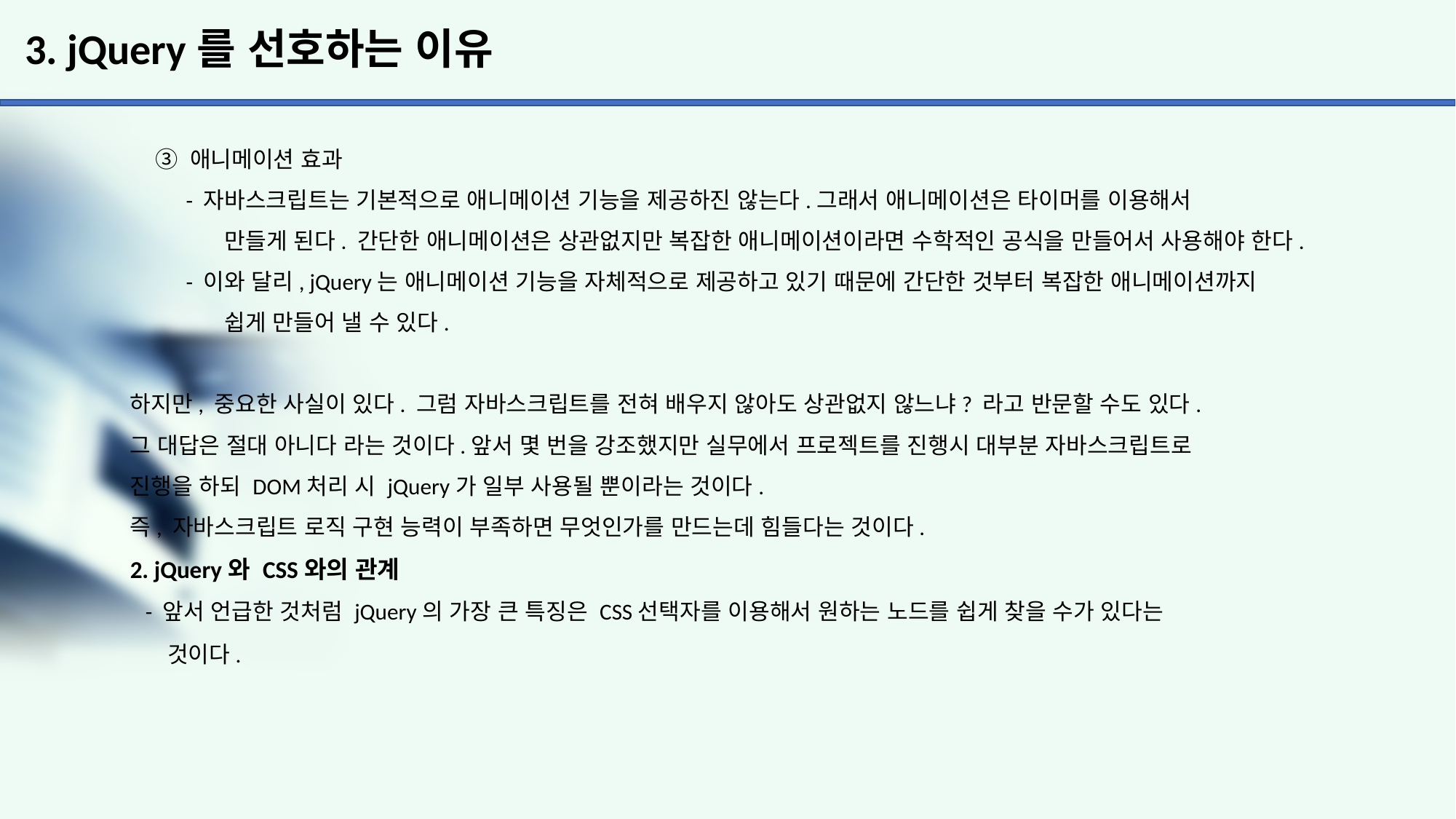

# 3. jQuery를 선호하는 이유
    ③ 애니메이션 효과
           - 자바스크립트는 기본적으로 애니메이션 기능을 제공하진 않는다.그래서 애니메이션은 타이머를 이용해서
              만들게 된다. 간단한 애니메이션은 상관없지만 복잡한 애니메이션이라면 수학적인 공식을 만들어서 사용해야 한다.
           - 이와 달리, jQuery는 애니메이션 기능을 자체적으로 제공하고 있기 때문에 간단한 것부터 복잡한 애니메이션까지
              쉽게 만들어 낼 수 있다.

하지만, 중요한 사실이 있다. 그럼 자바스크립트를 전혀 배우지 않아도 상관없지 않느냐? 라고 반문할 수도 있다.
그 대답은 절대 아니다 라는 것이다.앞서 몇 번을 강조했지만 실무에서 프로젝트를 진행시 대부분 자바스크립트로
진행을 하되 DOM처리 시 jQuery가 일부 사용될 뿐이라는 것이다.
즉, 자바스크립트 로직 구현 능력이 부족하면 무엇인가를 만드는데 힘들다는 것이다.
2. jQuery와 CSS와의 관계
   - 앞서 언급한 것처럼 jQuery의 가장 큰 특징은 CSS선택자를 이용해서 원하는 노드를 쉽게 찾을 수가 있다는
     것이다.